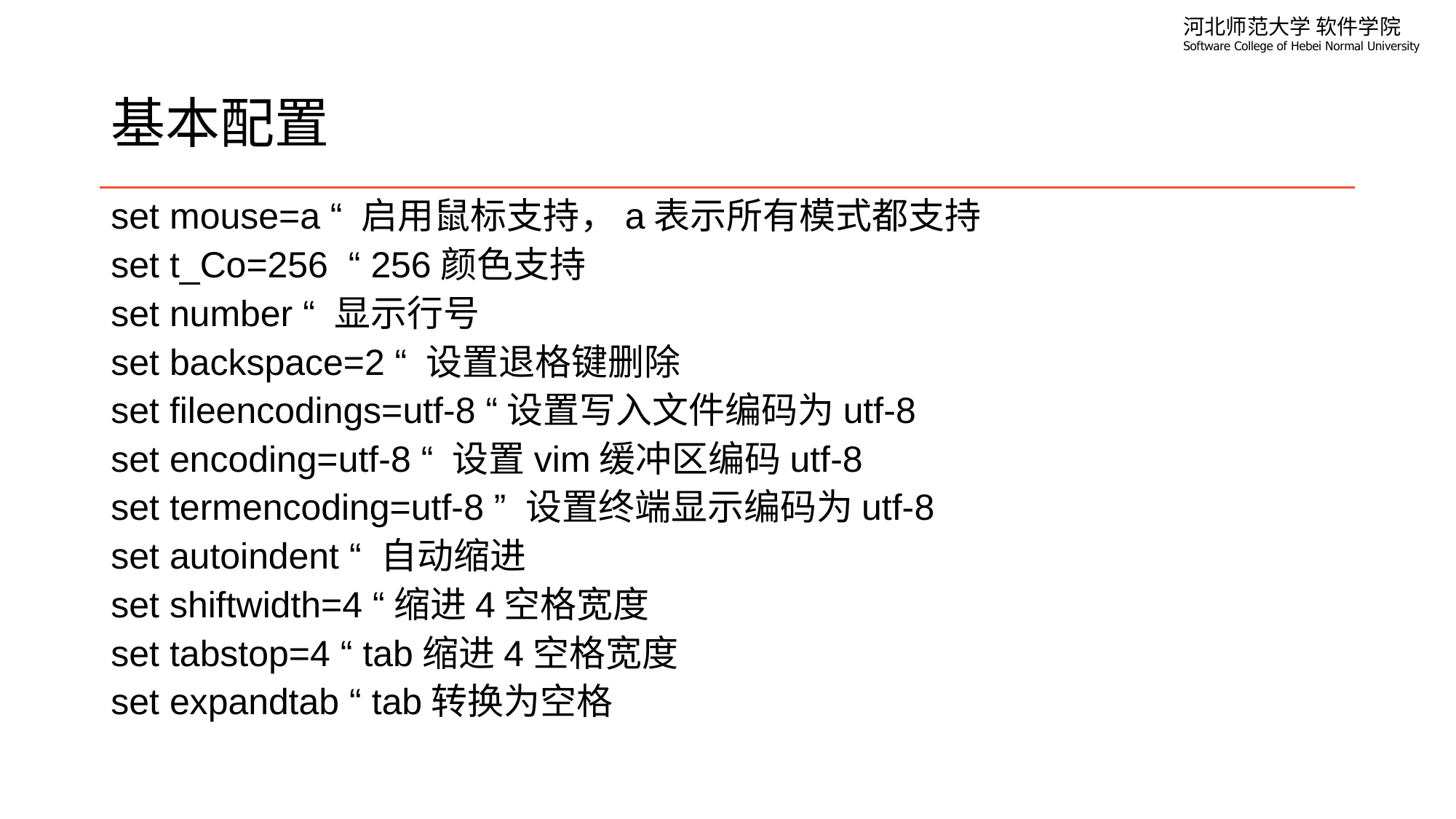

# 基本配置
set mouse=a “ 启用鼠标支持，a表示所有模式都支持
set t_Co=256  “ 256颜色支持
set number “ 显示行号
set backspace=2 “ 设置退格键删除
set fileencodings=utf-8 “设置写入文件编码为utf-8
set encoding=utf-8 “ 设置vim缓冲区编码utf-8
set termencoding=utf-8 ” 设置终端显示编码为utf-8
set autoindent “ 自动缩进
set shiftwidth=4 “缩进4空格宽度
set tabstop=4 “ tab缩进4空格宽度
set expandtab “ tab转换为空格